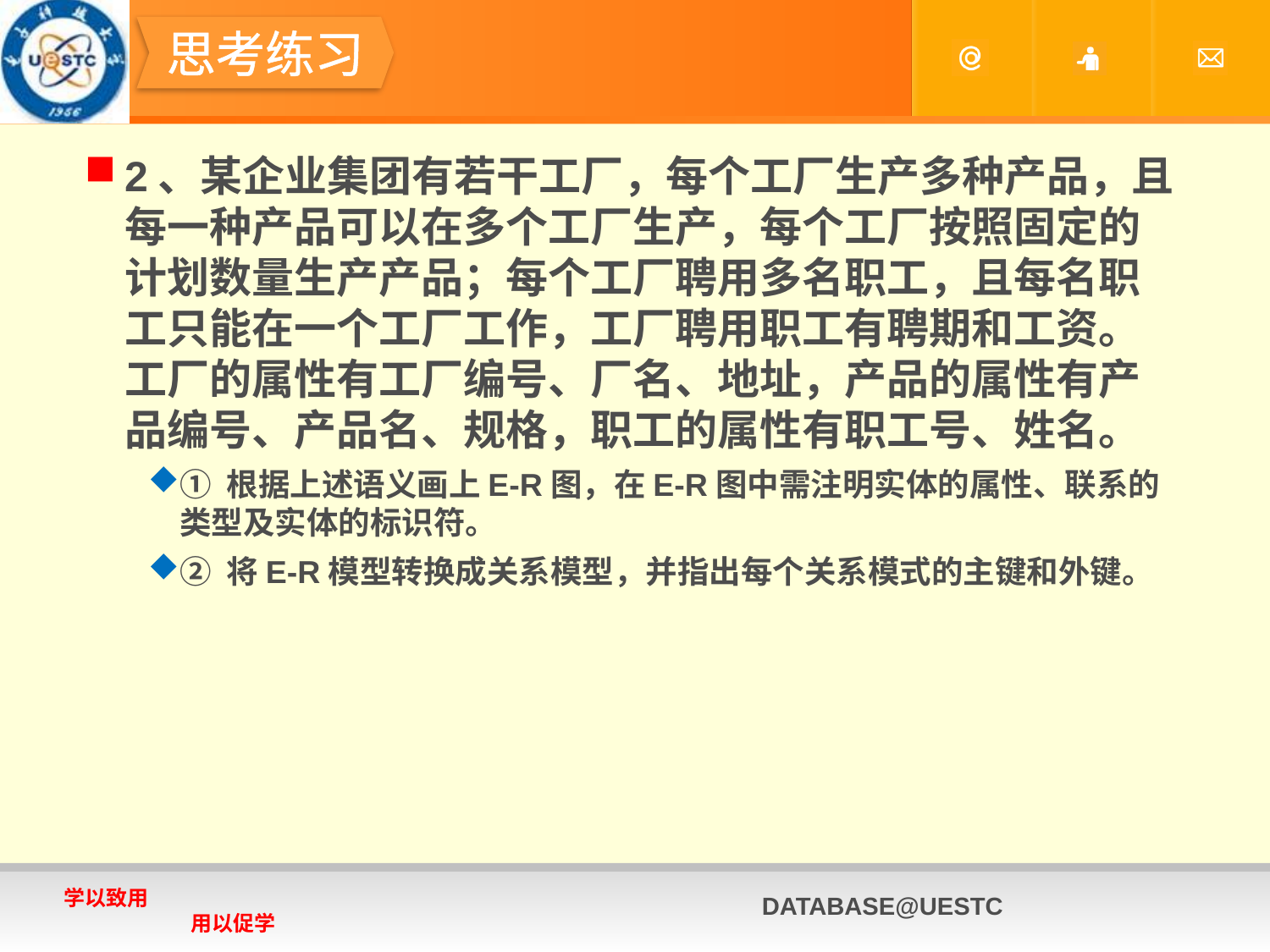

#
思考练习
2、某企业集团有若干工厂，每个工厂生产多种产品，且每一种产品可以在多个工厂生产，每个工厂按照固定的计划数量生产产品；每个工厂聘用多名职工，且每名职工只能在一个工厂工作，工厂聘用职工有聘期和工资。工厂的属性有工厂编号、厂名、地址，产品的属性有产品编号、产品名、规格，职工的属性有职工号、姓名。
① 根据上述语义画上E-R图，在E-R图中需注明实体的属性、联系的类型及实体的标识符。
② 将E-R模型转换成关系模型，并指出每个关系模式的主键和外键。